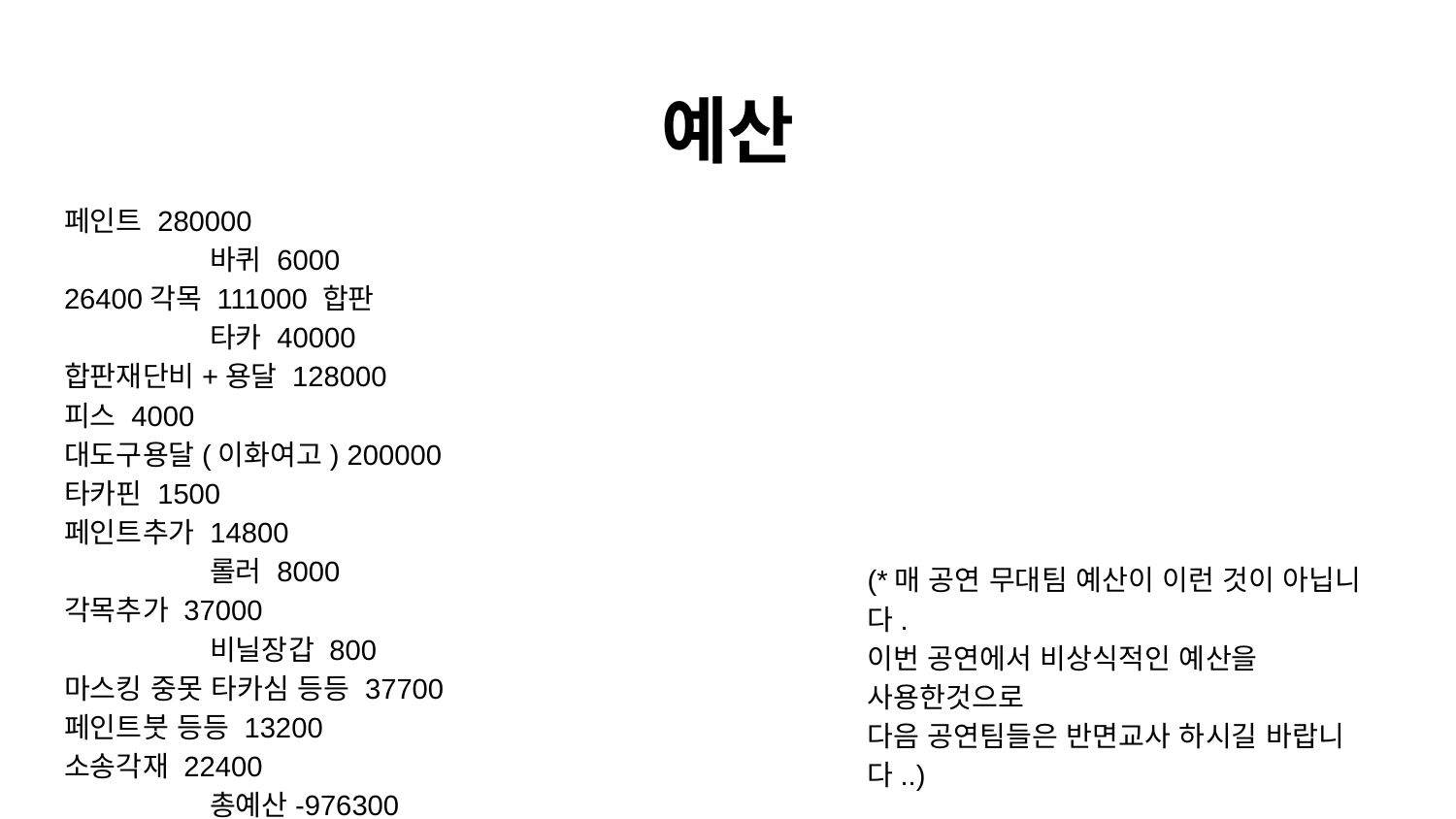

# 예산
페인트 280000 									바퀴 6000
26400각목 111000 합판								타카 40000
합판재단비+용달 128000 	 						피스 4000
대도구용달(이화여고) 200000 							타카핀 1500
페인트추가 14800 									롤러 8000
각목추가 37000 									비닐장갑 800
마스킹 중못 타카심 등등 37700
페인트붓 등등 13200
소송각재 22400									총예산-976300
각목 18000
야광테이프 19800
마스킹 9000
망치 14000

(*매 공연 무대팀 예산이 이런 것이 아닙니다.
이번 공연에서 비상식적인 예산을 사용한것으로
다음 공연팀들은 반면교사 하시길 바랍니다..)